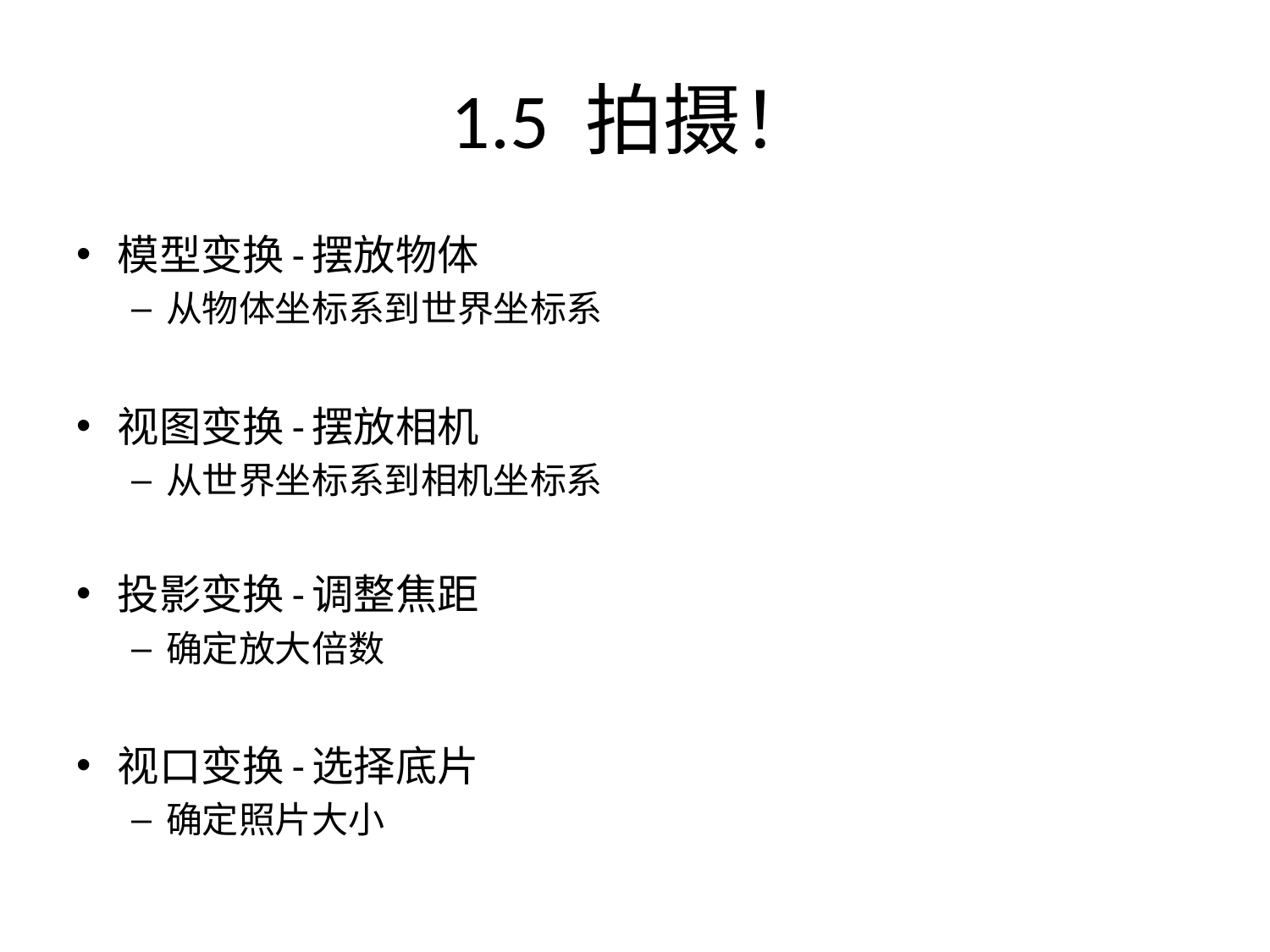

# 1.5 拍摄！
模型变换-摆放物体
从物体坐标系到世界坐标系

视图变换-摆放相机
从世界坐标系到相机坐标系

投影变换-调整焦距
确定放大倍数

视口变换-选择底片
确定照片大小